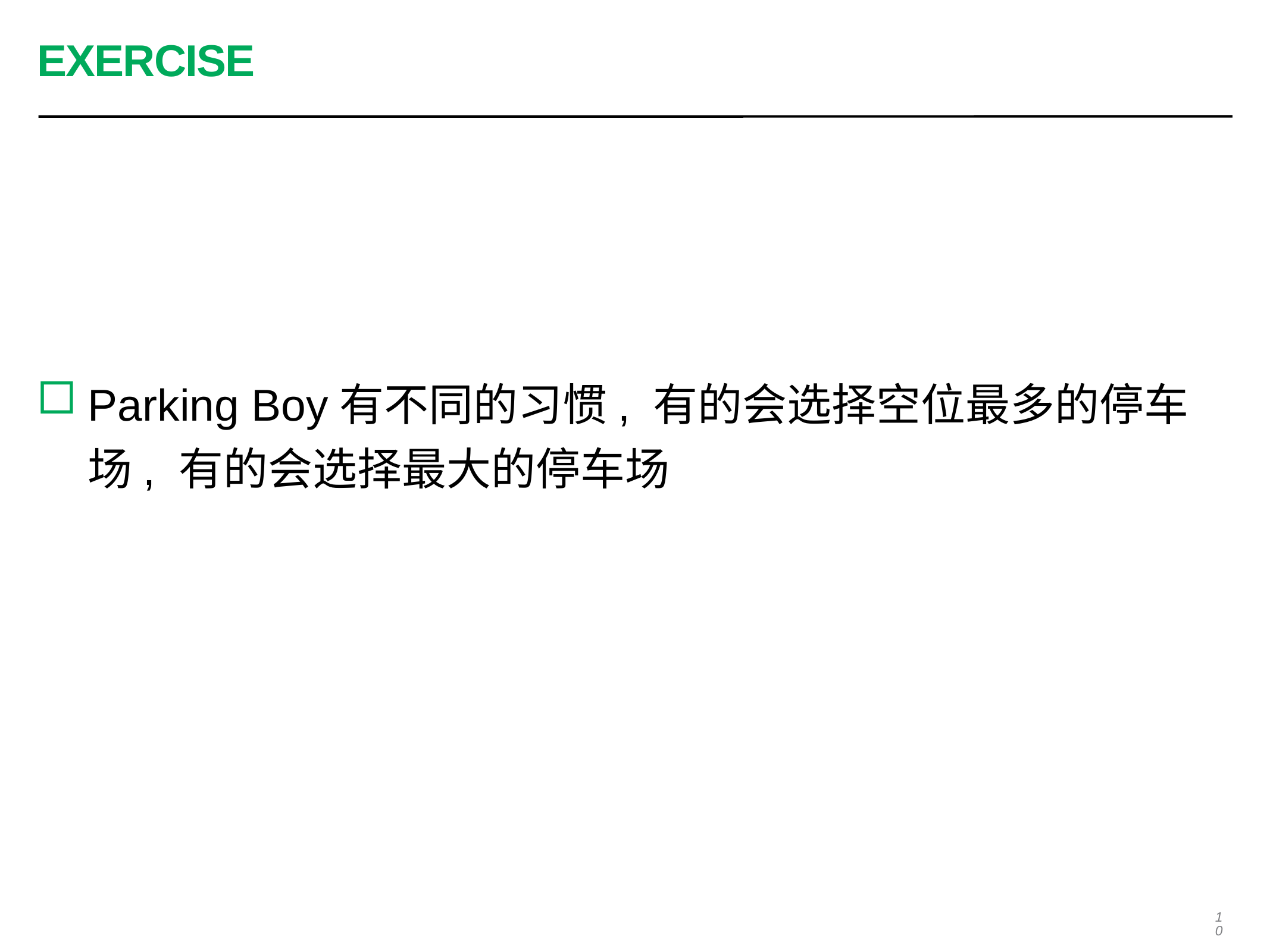

# Exercise

Parking Boy有不同的习惯, 有的会选择空位最多的停车场, 有的会选择最大的停车场

10